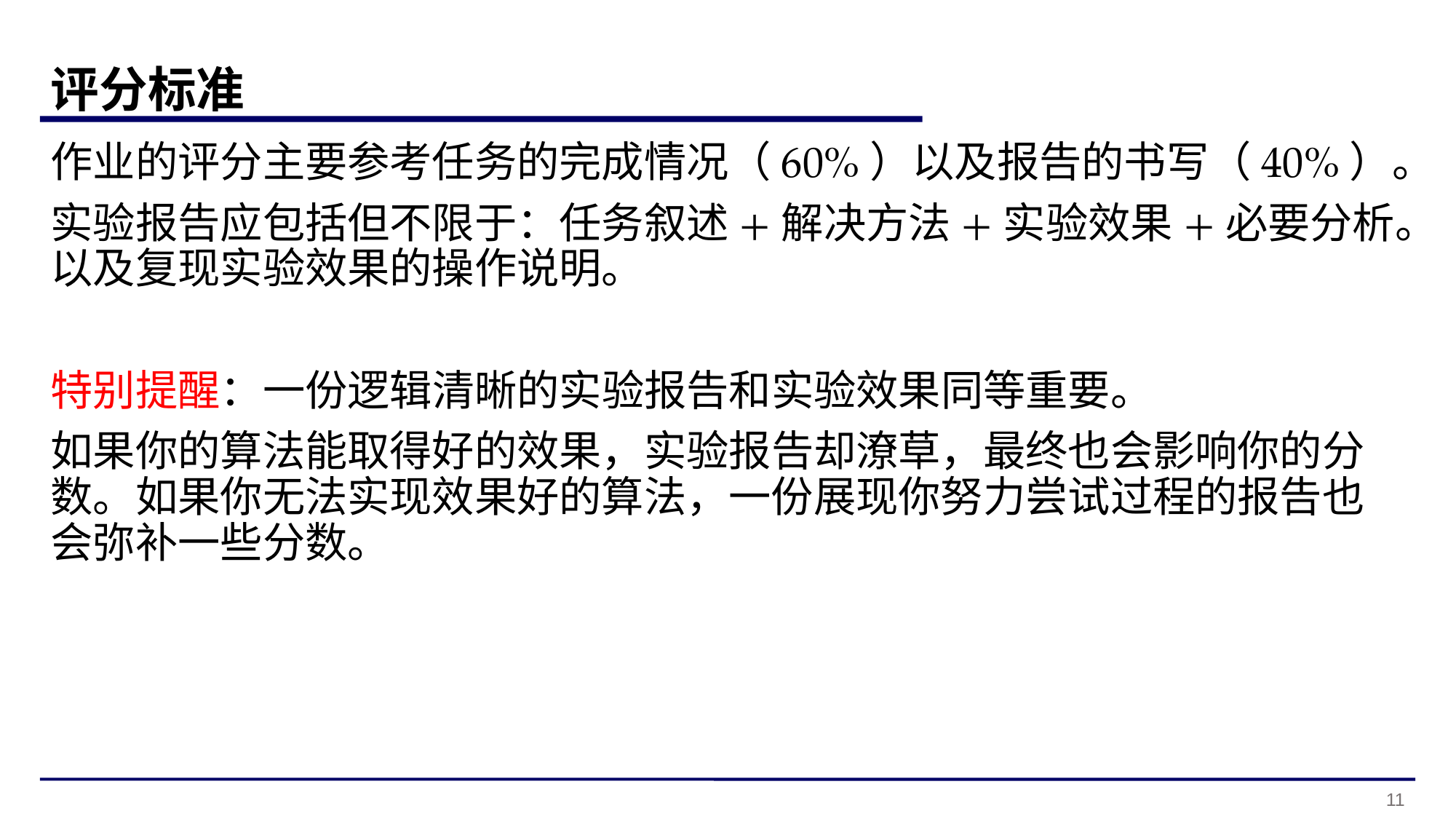

# 评分标准
作业的评分主要参考任务的完成情况（60%）以及报告的书写（40%）。
实验报告应包括但不限于：任务叙述+解决方法+实验效果+必要分析。以及复现实验效果的操作说明。

特别提醒：一份逻辑清晰的实验报告和实验效果同等重要。
如果你的算法能取得好的效果，实验报告却潦草，最终也会影响你的分数。如果你无法实现效果好的算法，一份展现你努力尝试过程的报告也会弥补一些分数。
11